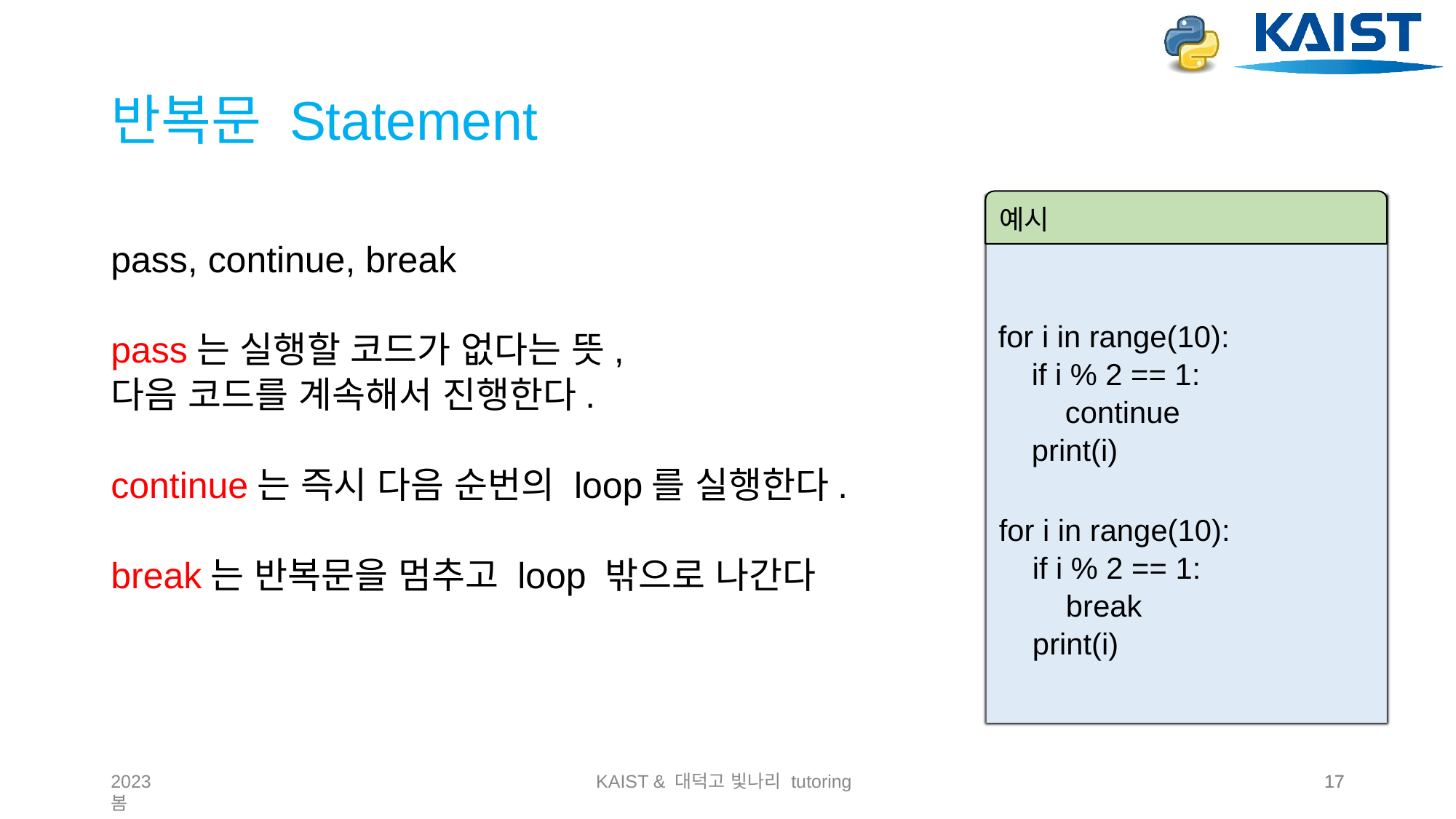

# 반복문 Statement

예시
pass, continue, break

pass는 실행할 코드가 없다는 뜻,
다음 코드를 계속해서 진행한다.

continue는 즉시 다음 순번의 loop를 실행한다.

break는 반복문을 멈추고 loop 밖으로 나간다
for i in range(10):
    if i % 2 == 1:
        continue
    print(i)
for i in range(10):
    if i % 2 == 1:
        break
    print(i)
2023 봄
KAIST & 대덕고 빛나리 tutoring
17
17